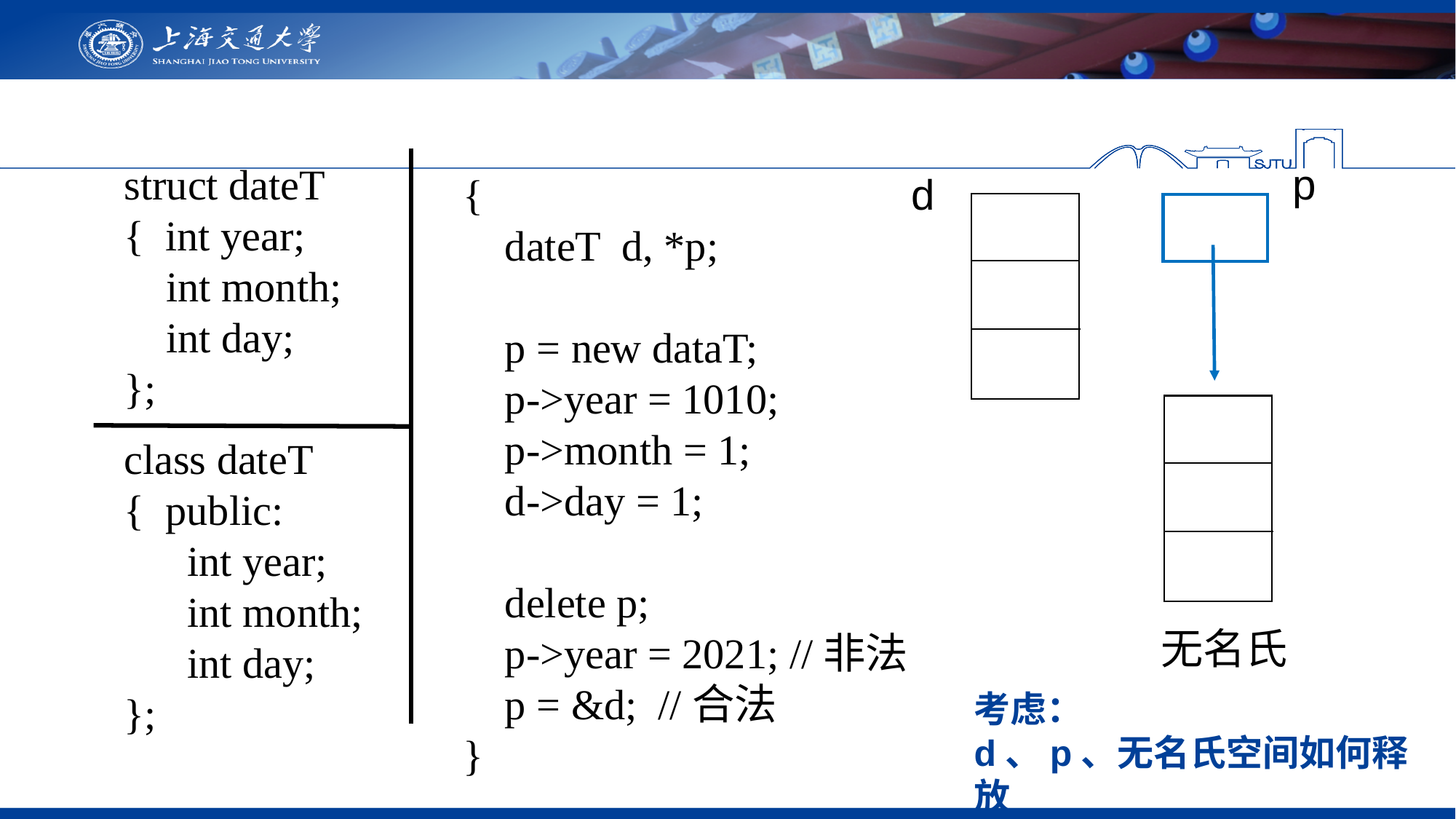

struct dateT
{  int year;
    int month;
    int day;
};
p
{
    dateT  d, *p;

    p = new dataT;
    p->year = 1010;
    p->month = 1;
    d->day = 1;

    delete p;
    p->year = 2021; //非法
    p = &d;  //合法
}
d

class dateT
{  public:
      int year;
      int month;
      int day;
};
无名氏
考虑：
d、p、无名氏空间如何释放